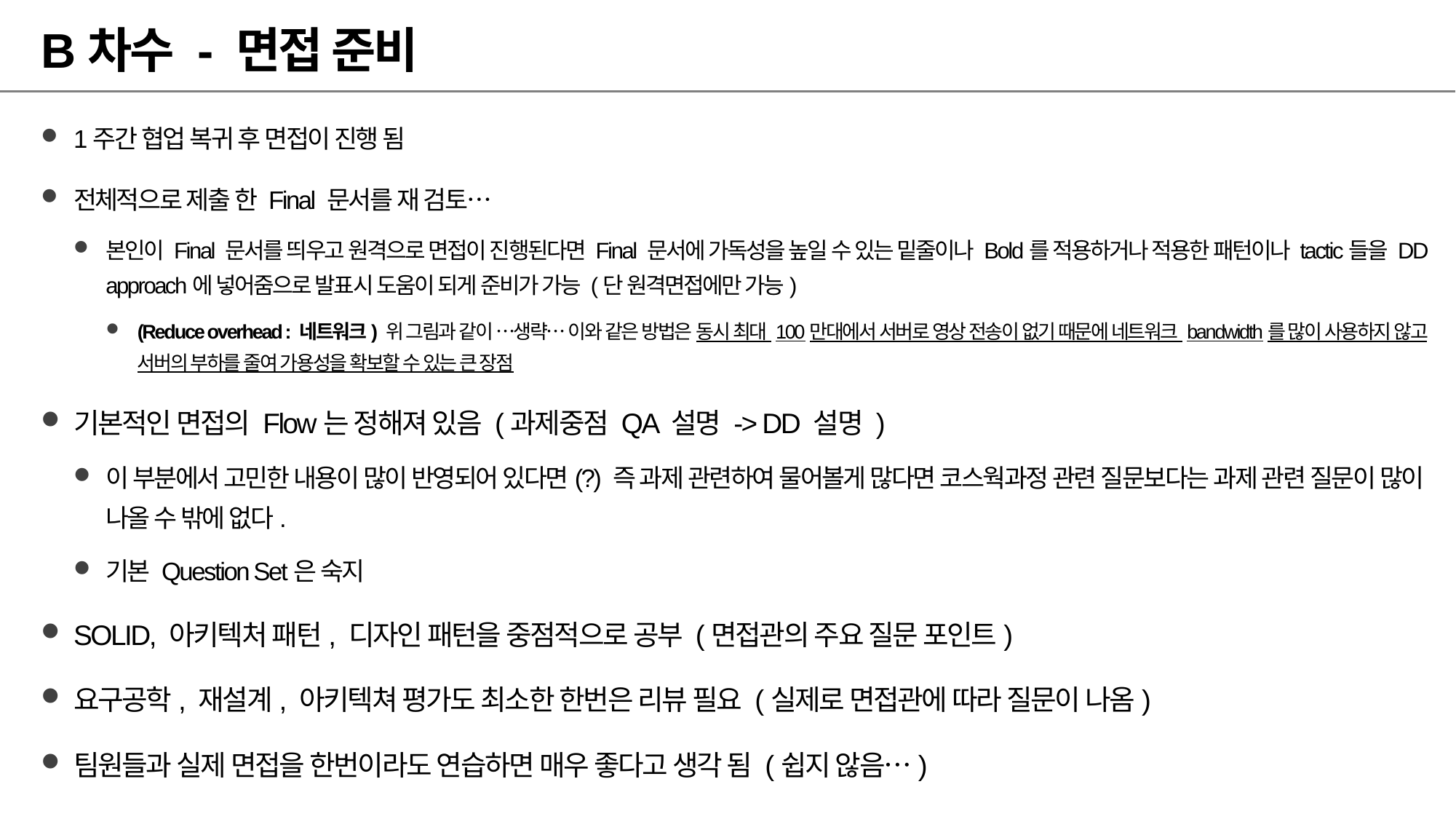

# B차수 - 면접 준비
1주간 협업 복귀 후 면접이 진행 됨
전체적으로 제출 한 Final 문서를 재 검토…
본인이 Final 문서를 띄우고 원격으로 면접이 진행된다면 Final 문서에 가독성을 높일 수 있는 밑줄이나 Bold를 적용하거나 적용한 패턴이나 tactic들을 DD approach에 넣어줌으로 발표시 도움이 되게 준비가 가능 (단 원격면접에만 가능)
(Reduce overhead : 네트워크) 위 그림과 같이 …생략… 이와 같은 방법은 동시 최대 100만대에서 서버로 영상 전송이 없기 때문에 네트워크 bandwidth를 많이 사용하지 않고 서버의 부하를 줄여 가용성을 확보할 수 있는 큰 장점
기본적인 면접의 Flow는 정해져 있음 (과제중점 QA 설명 -> DD 설명 )
이 부분에서 고민한 내용이 많이 반영되어 있다면(?) 즉 과제 관련하여 물어볼게 많다면 코스웍과정 관련 질문보다는 과제 관련 질문이 많이 나올 수 밖에 없다.
기본 Question Set은 숙지
SOLID, 아키텍처 패턴, 디자인 패턴을 중점적으로 공부 (면접관의 주요 질문 포인트)
요구공학, 재설계, 아키텍쳐 평가도 최소한 한번은 리뷰 필요 (실제로 면접관에 따라 질문이 나옴)
팀원들과 실제 면접을 한번이라도 연습하면 매우 좋다고 생각 됨 (쉽지 않음…)